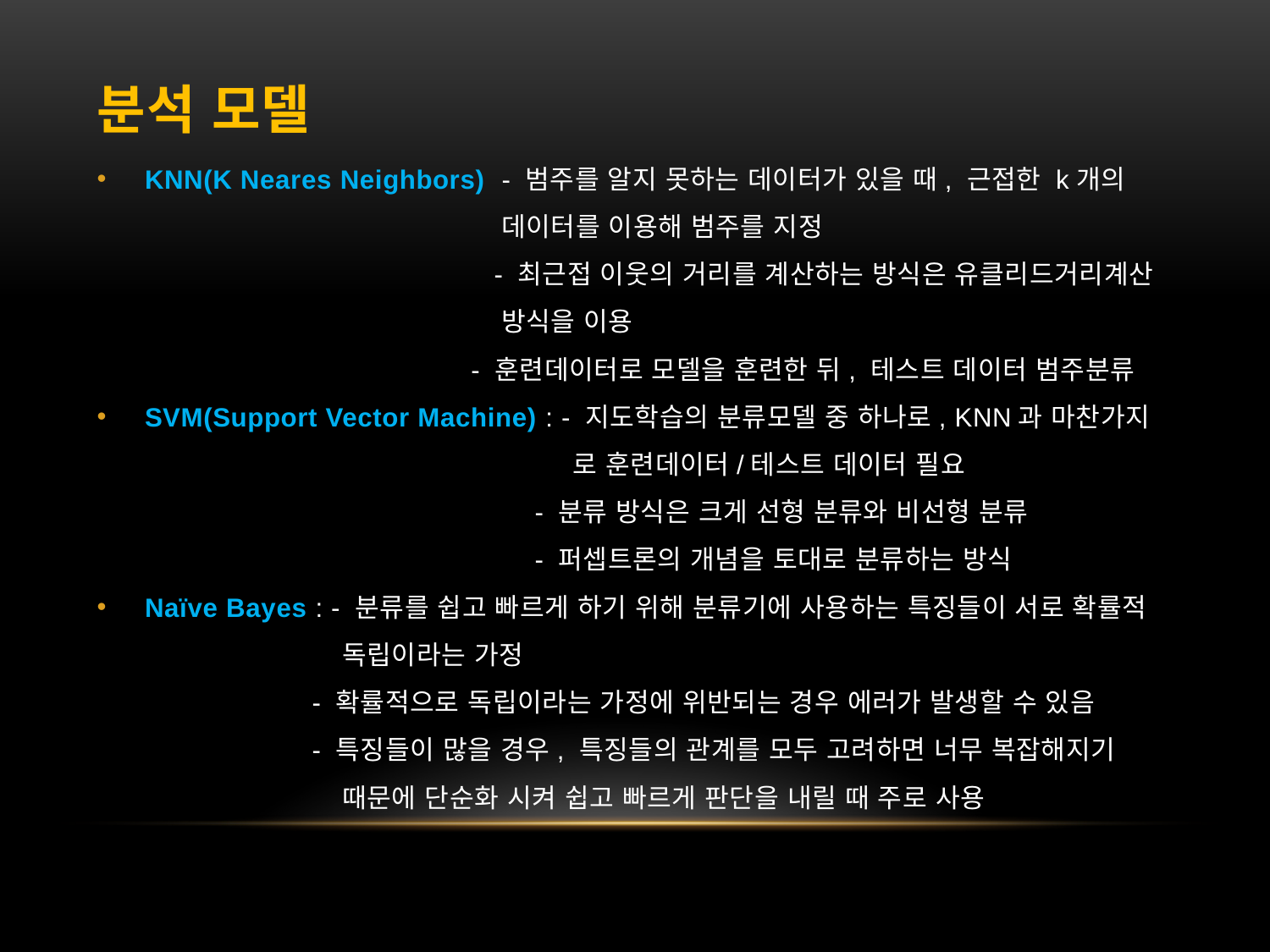

분석 모델
KNN(K Neares Neighbors)  - 범주를 알지 못하는 데이터가 있을 때, 근접한 k개의
                                                  데이터를 이용해 범주를 지정
                     		  - 최근접 이웃의 거리를 계산하는 방식은 유클리드거리계산
                                                  방식을 이용
                                               - 훈련데이터로 모델을 훈련한 뒤, 테스트 데이터 범주분류
SVM(Support Vector Machine) : - 지도학습의 분류모델 중 하나로, KNN과 마찬가지
                                                           로 훈련데이터/테스트 데이터 필요
                                                       - 분류 방식은 크게 선형 분류와 비선형 분류
                                                       - 퍼셉트론의 개념을 토대로 분류하는 방식
Naïve Bayes : - 분류를 쉽고 빠르게 하기 위해 분류기에 사용하는 특징들이 서로 확률적
                              독립이라는 가정
                           - 확률적으로 독립이라는 가정에 위반되는 경우 에러가 발생할 수 있음
                           - 특징들이 많을 경우, 특징들의 관계를 모두 고려하면 너무 복잡해지기
                              때문에 단순화 시켜 쉽고 빠르게 판단을 내릴 때 주로 사용